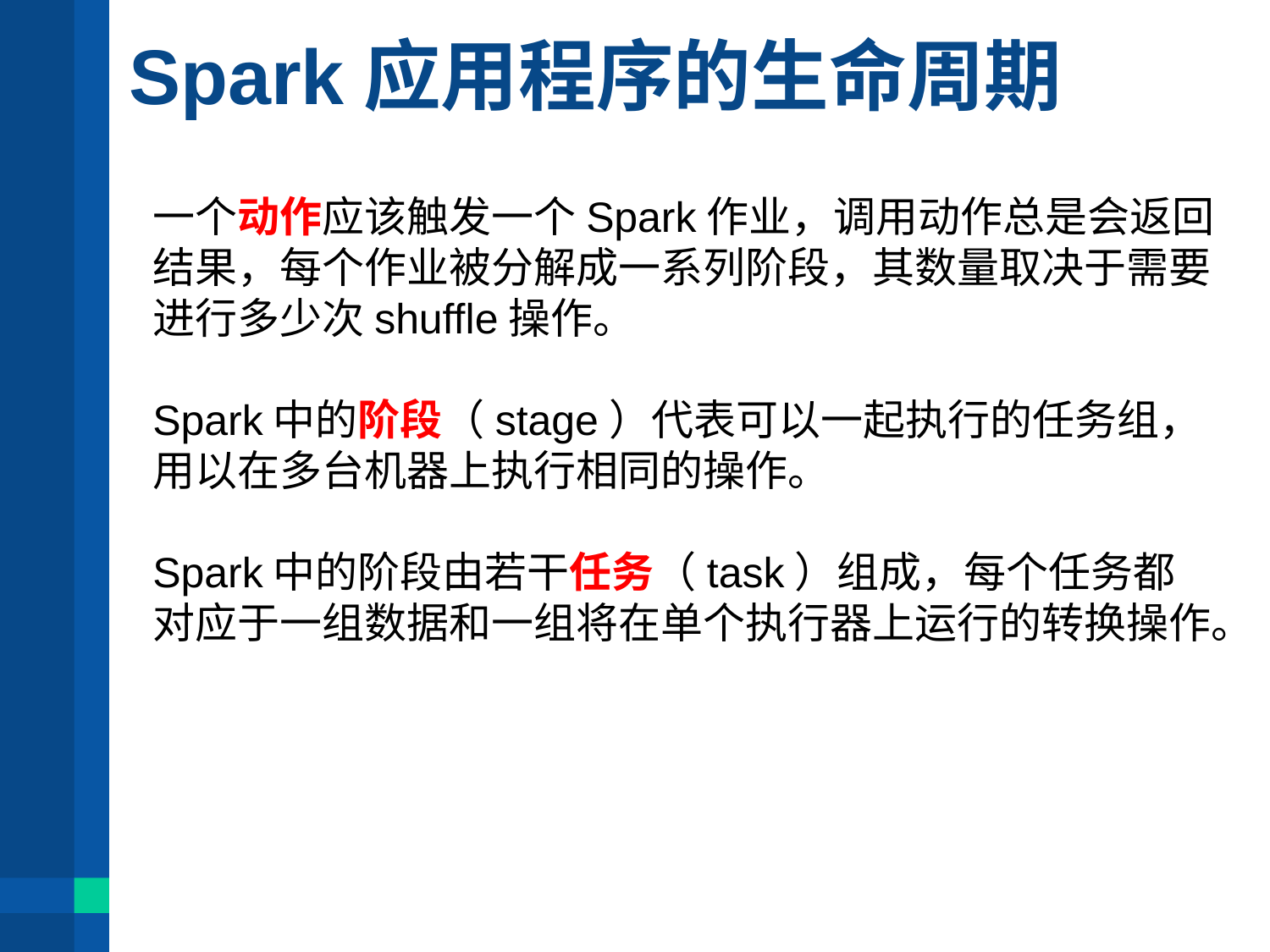

Spark应用程序的生命周期
一个动作应该触发一个Spark作业，调用动作总是会返回结果，每个作业被分解成一系列阶段，其数量取决于需要进行多少次shuffle操作。

Spark中的阶段（stage）代表可以一起执行的任务组，用以在多台机器上执行相同的操作。

Spark中的阶段由若干任务（task）组成，每个任务都对应于一组数据和一组将在单个执行器上运行的转换操作。